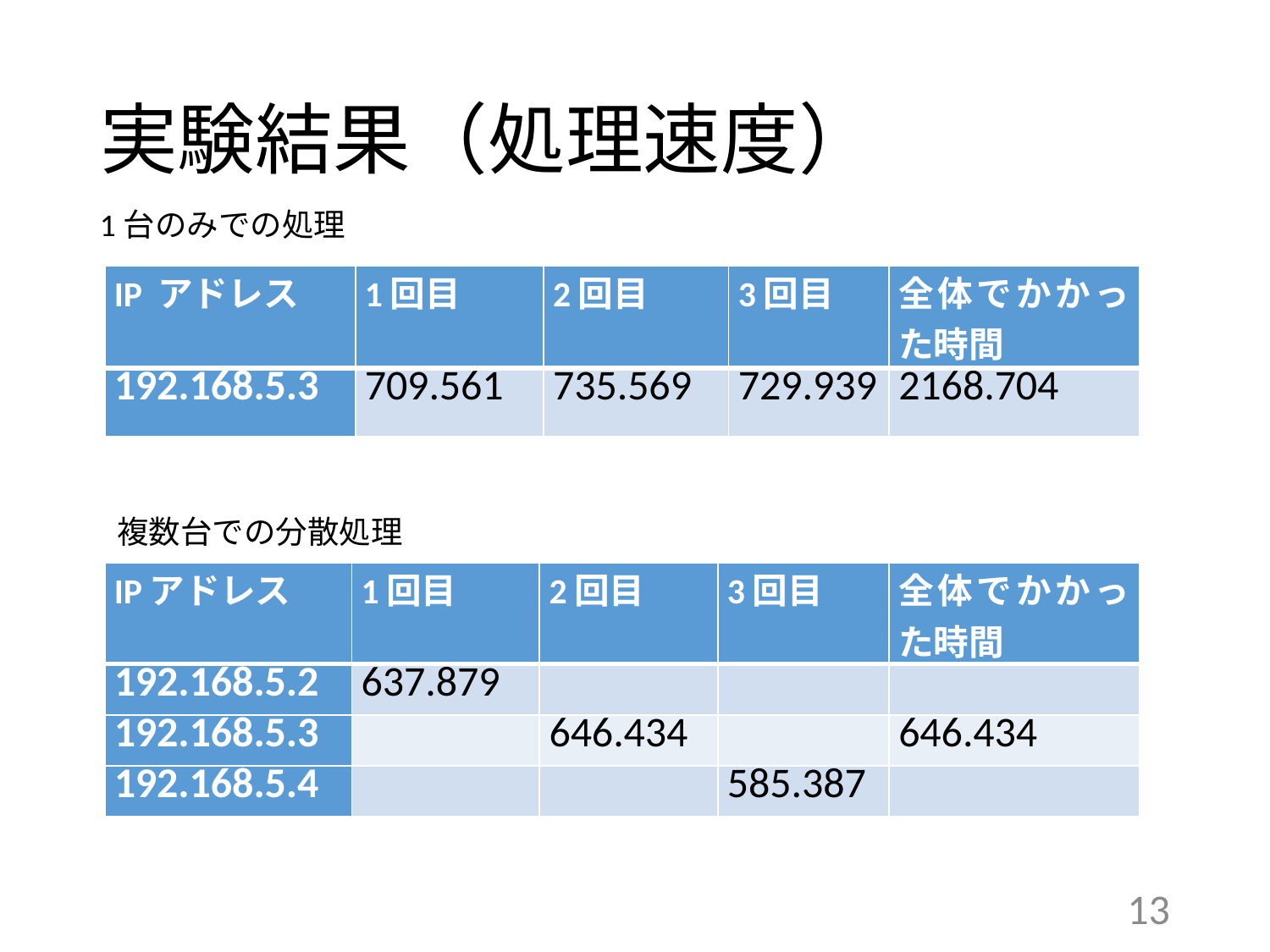

# 実験結果（処理速度）
1台のみでの処理
| IP アドレス | 1回目 | 2回目 | 3回目 | 全体でかかった時間 |
| --- | --- | --- | --- | --- |
| 192.168.5.3 | 709.561 | 735.569 | 729.939 | 2168.704 |
複数台での分散処理
| IPアドレス | 1回目 | 2回目 | 3回目 | 全体でかかった時間 |
| --- | --- | --- | --- | --- |
| 192.168.5.2 | 637.879 |  |  |  |
| 192.168.5.3 |  | 646.434 |  | 646.434 |
| 192.168.5.4 |  |  | 585.387 |  |
13